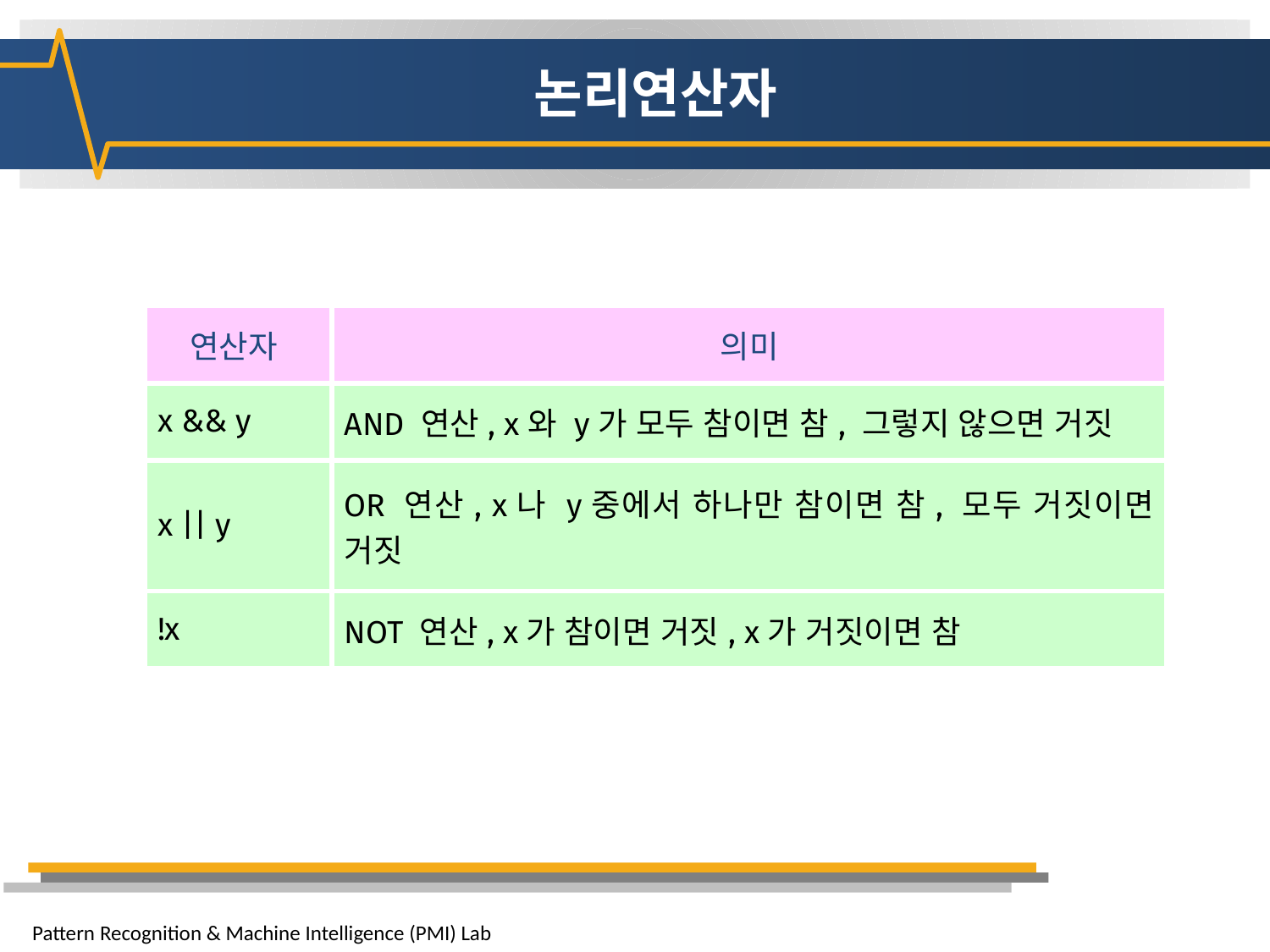

# 논리연산자

| 연산자 | 의미 |
| --- | --- |
| x && y | AND 연산, x와 y가 모두 참이면 참, 그렇지 않으면 거짓 |
| x || y | OR 연산, x나 y중에서 하나만 참이면 참, 모두 거짓이면 거짓 |
| !x | NOT 연산, x가 참이면 거짓, x가 거짓이면 참 |